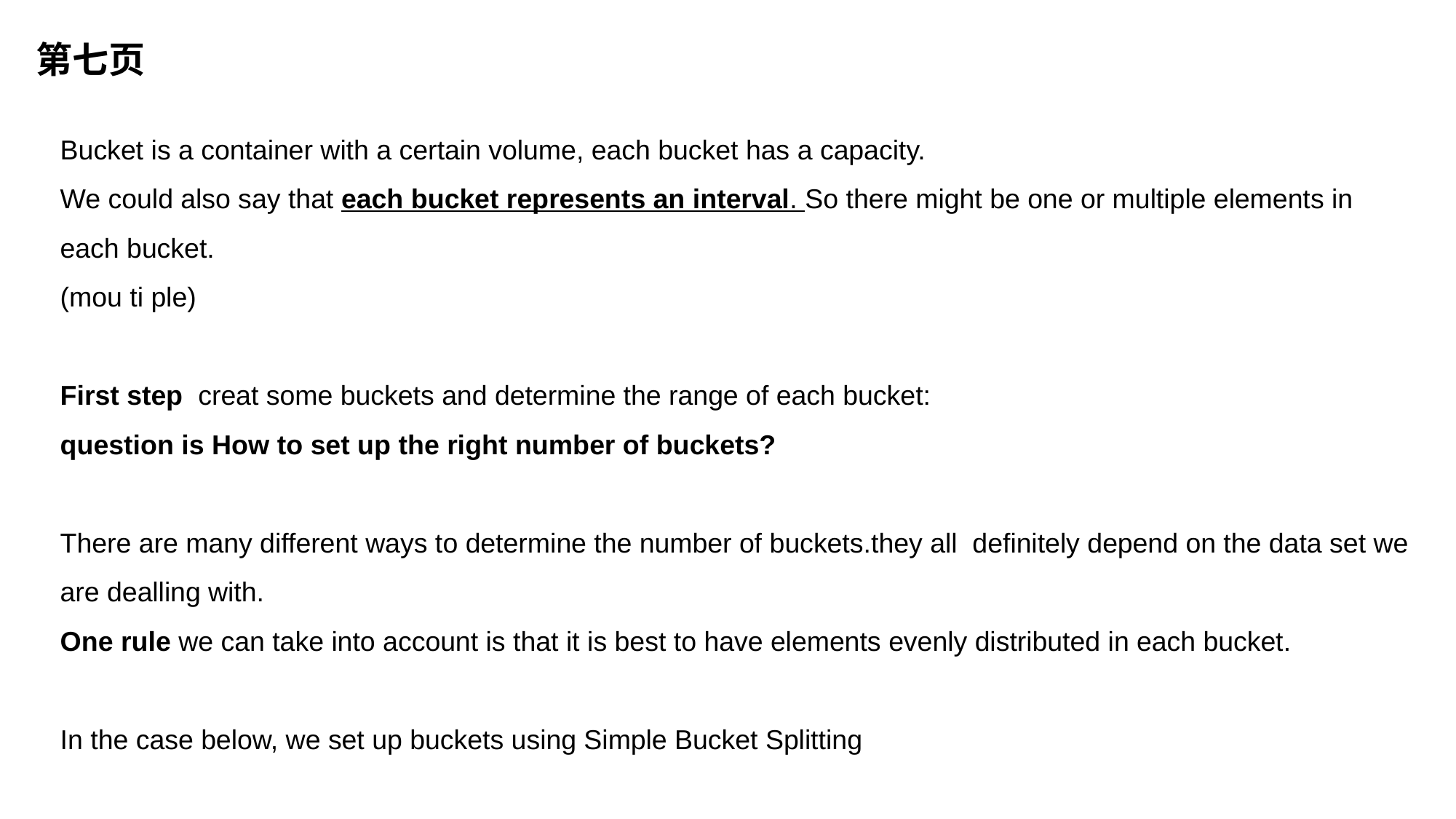

第七页
Bucket is a container with a certain volume, each bucket has a capacity.
We could also say that each bucket represents an interval. So there might be one or multiple elements in each bucket.
(mou ti ple)

First step  creat some buckets and determine the range of each bucket:
question is How to set up the right number of buckets?

There are many different ways to determine the number of buckets.they all  definitely depend on the data set we are dealling with.
One rule we can take into account is that it is best to have elements evenly distributed in each bucket.

In the case below, we set up buckets using Simple Bucket Splitting